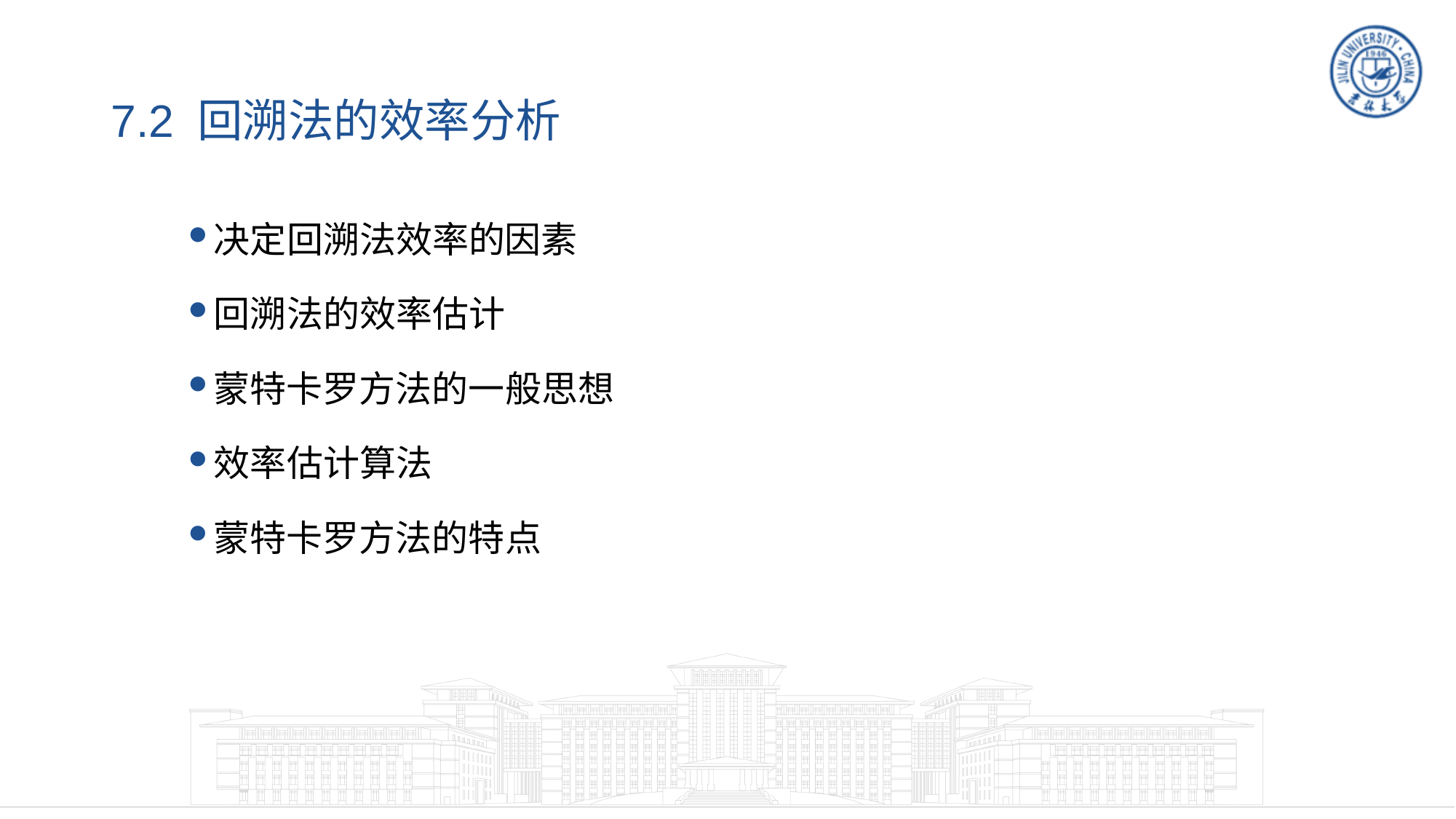

# 7.2 回溯法的效率分析
决定回溯法效率的因素
回溯法的效率估计
蒙特卡罗方法的一般思想
效率估计算法
蒙特卡罗方法的特点

24